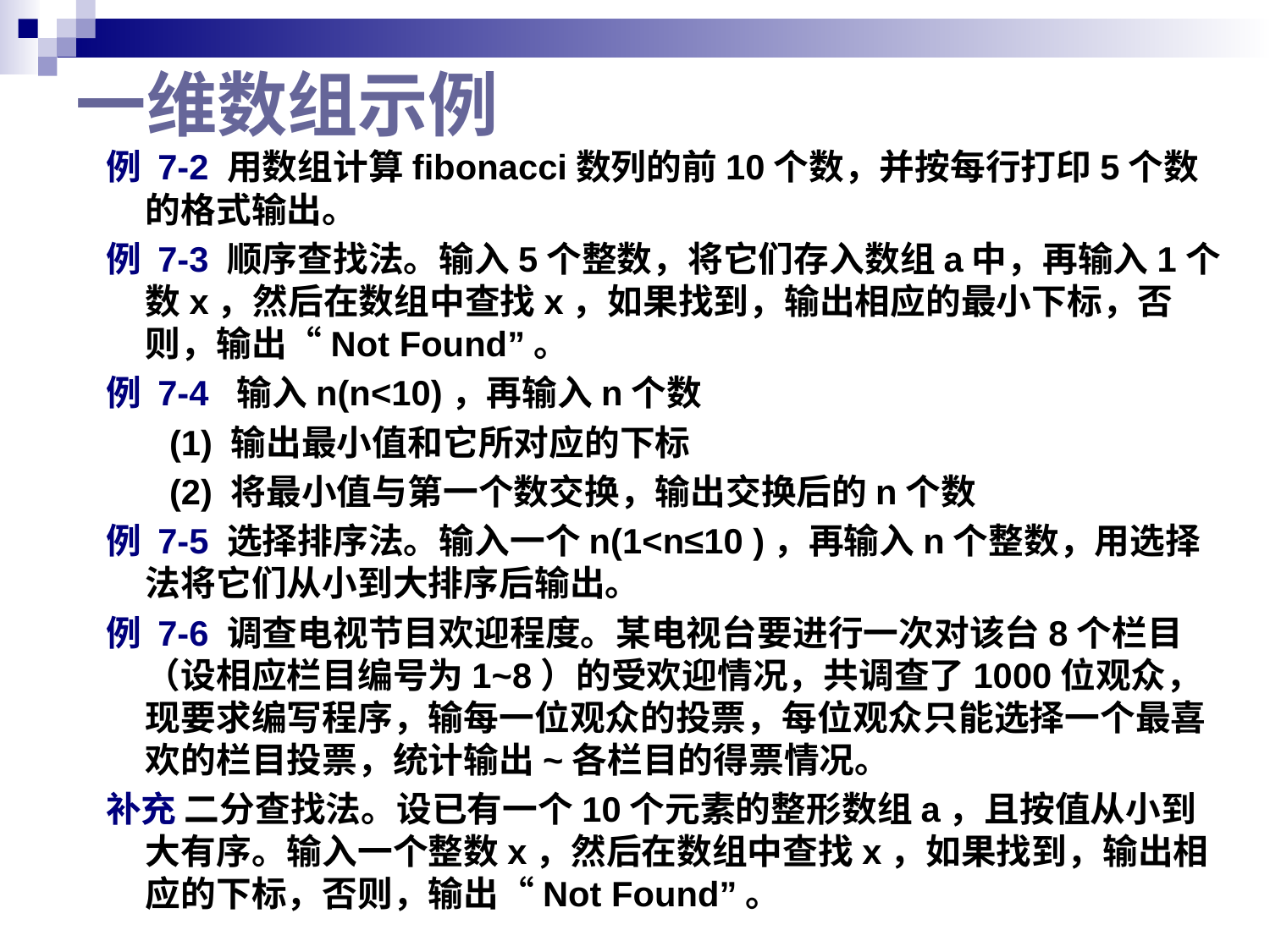

# 一维数组示例
例 7-2 用数组计算fibonacci数列的前10个数，并按每行打印5个数的格式输出。
例 7-3 顺序查找法。输入5个整数，将它们存入数组a中，再输入1个数x，然后在数组中查找x，如果找到，输出相应的最小下标，否则，输出“Not Found”。
例 7-4  输入n(n<10)，再输入n个数
(1) 输出最小值和它所对应的下标
(2) 将最小值与第一个数交换，输出交换后的n个数
例 7-5 选择排序法。输入一个n(1<n≤10 )，再输入n个整数，用选择法将它们从小到大排序后输出。
例 7-6 调查电视节目欢迎程度。某电视台要进行一次对该台8个栏目（设相应栏目编号为1~8）的受欢迎情况，共调查了1000位观众，现要求编写程序，输每一位观众的投票，每位观众只能选择一个最喜欢的栏目投票，统计输出~各栏目的得票情况。
补充 二分查找法。设已有一个10个元素的整形数组a，且按值从小到大有序。输入一个整数x，然后在数组中查找x，如果找到，输出相应的下标，否则，输出“Not Found”。